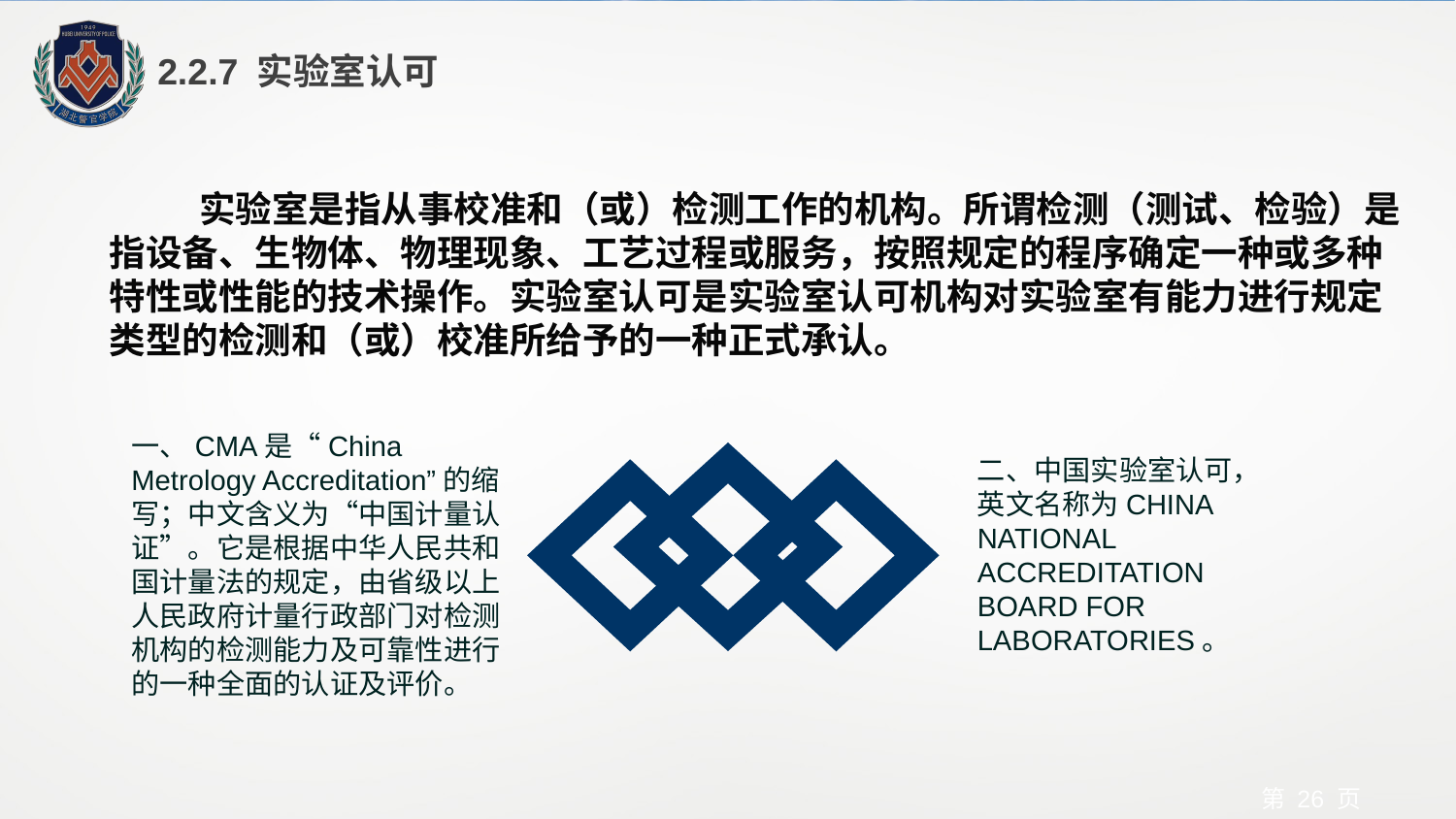

2.2.7 实验室认可
 　　实验室是指从事校准和（或）检测工作的机构。所谓检测（测试、检验）是指设备、生物体、物理现象、工艺过程或服务，按照规定的程序确定一种或多种特性或性能的技术操作。实验室认可是实验室认可机构对实验室有能力进行规定类型的检测和（或）校准所给予的一种正式承认。
一、CMA是“China Metrology Accreditation”的缩写；中文含义为“中国计量认证”。它是根据中华人民共和国计量法的规定，由省级以上人民政府计量行政部门对检测机构的检测能力及可靠性进行的一种全面的认证及评价。
二、中国实验室认可，英文名称为CHINA NATIONAL ACCREDITATION BOARD FOR LABORATORIES。